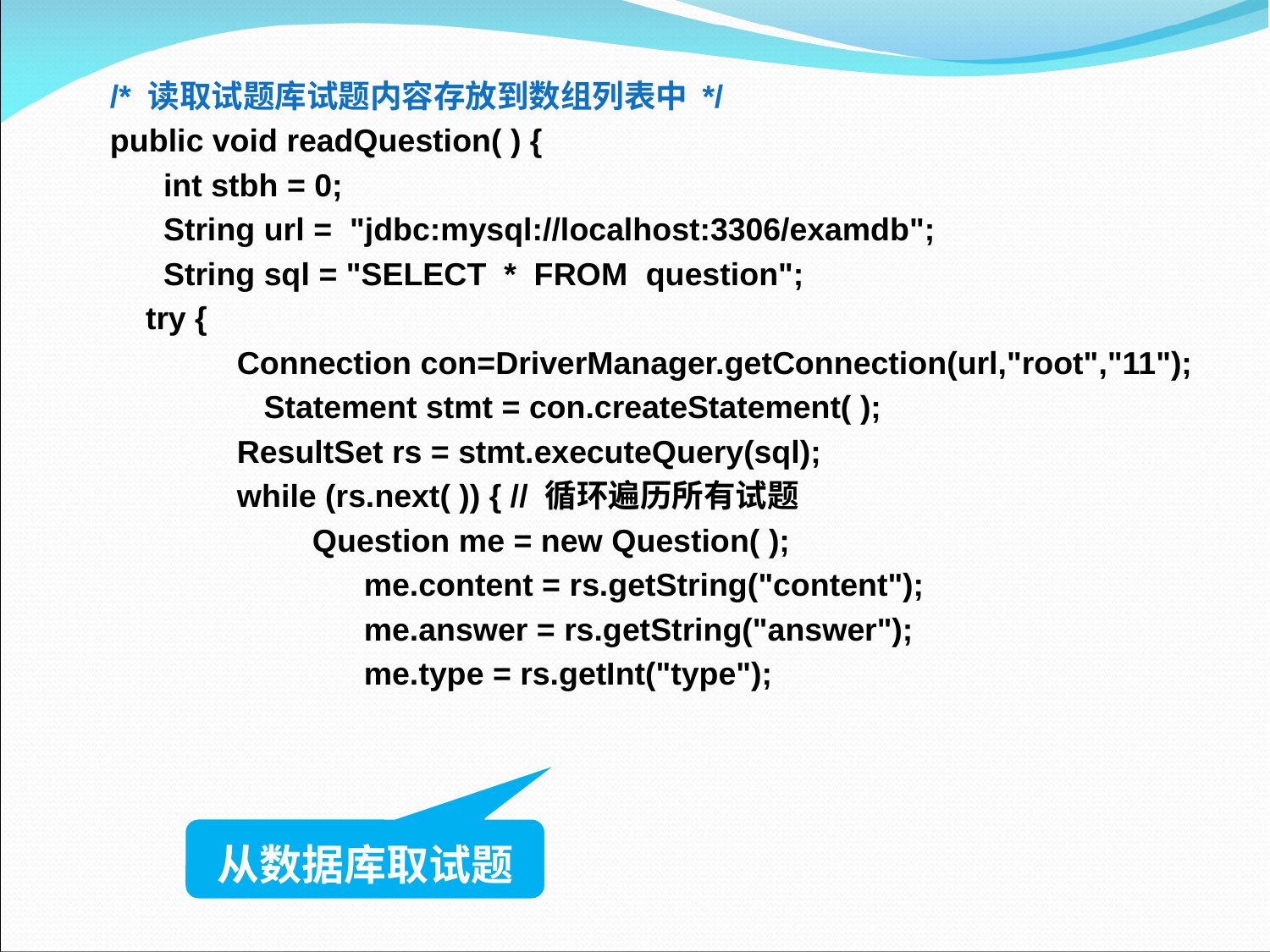

/* 读取试题库试题内容存放到数组列表中 */
  	public void readQuestion( ) {
  	      int stbh = 0;
 	      String url =  "jdbc:mysql://localhost:3306/examdb";
  	      String sql = "SELECT  *  FROM  question";
  	    try {
  		Connection con=DriverManager.getConnection(url,"root","11");
  		   Statement stmt = con.createStatement( );
  		ResultSet rs = stmt.executeQuery(sql);
  		while (rs.next( )) { // 循环遍历所有试题
                           Question me = new Question( );
  			me.content = rs.getString("content");
  			me.answer = rs.getString("answer");
  			me.type = rs.getInt("type");
从数据库取试题